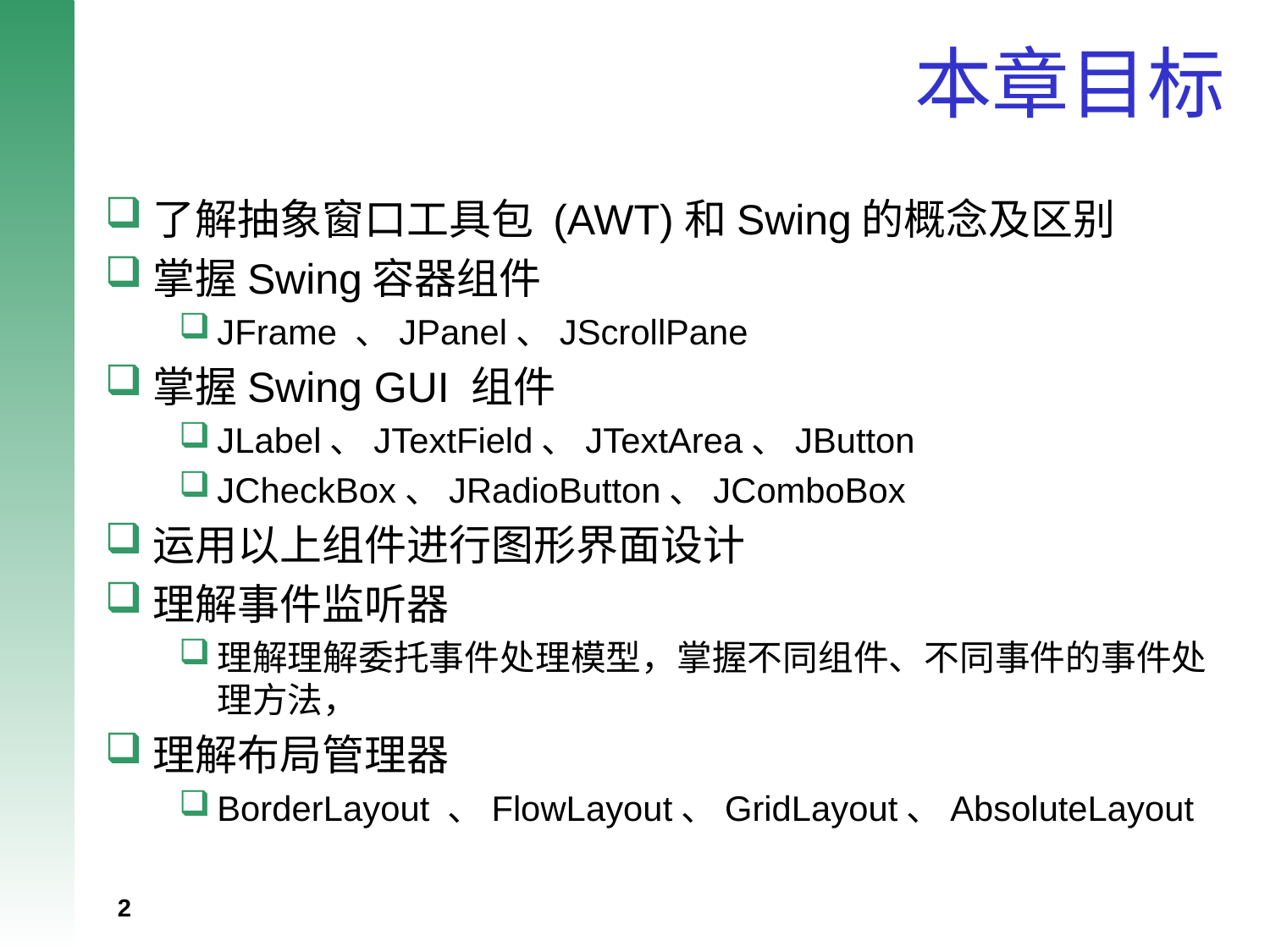

# 本章目标
了解抽象窗口工具包 (AWT)和Swing的概念及区别
掌握Swing容器组件
JFrame 、JPanel、JScrollPane
掌握Swing GUI 组件
JLabel、JTextField、JTextArea、JButton
JCheckBox、JRadioButton、JComboBox
运用以上组件进行图形界面设计
理解事件监听器
理解理解委托事件处理模型，掌握不同组件、不同事件的事件处理方法，
理解布局管理器
BorderLayout 、FlowLayout、GridLayout、AbsoluteLayout
2